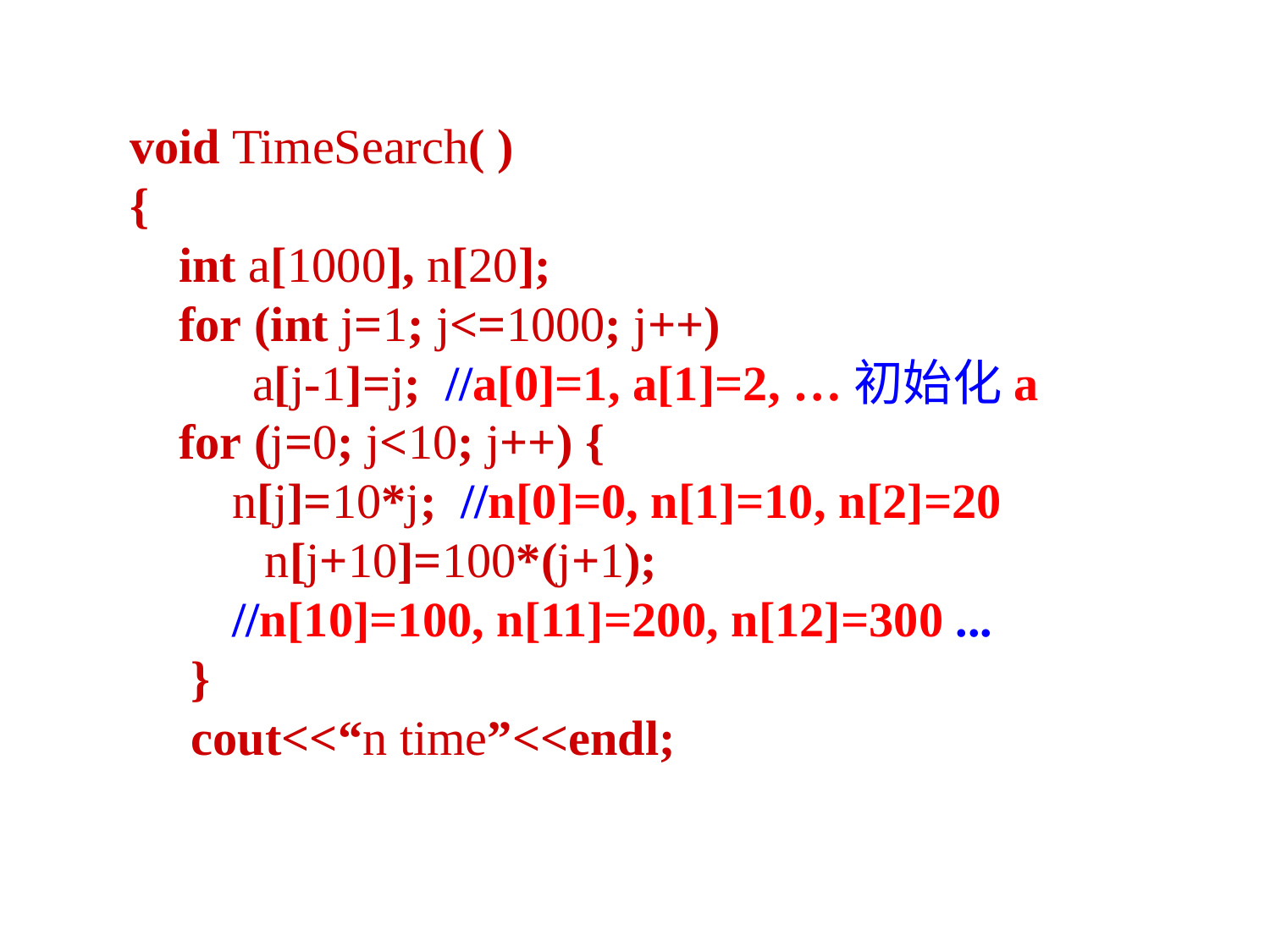

void TimeSearch( )
    {
        int a[1000], n[20];
        for (int j=1; j<=1000; j++)
              a[j-1]=j;  //a[0]=1, a[1]=2, …初始化a
        for (j=0; j<10; j++) {
	  n[j]=10*j;  //n[0]=0, n[1]=10, n[2]=20
               n[j+10]=100*(j+1);
	  //n[10]=100, n[11]=200, n[12]=300 ...
         }
         cout<<“n time”<<endl;
64